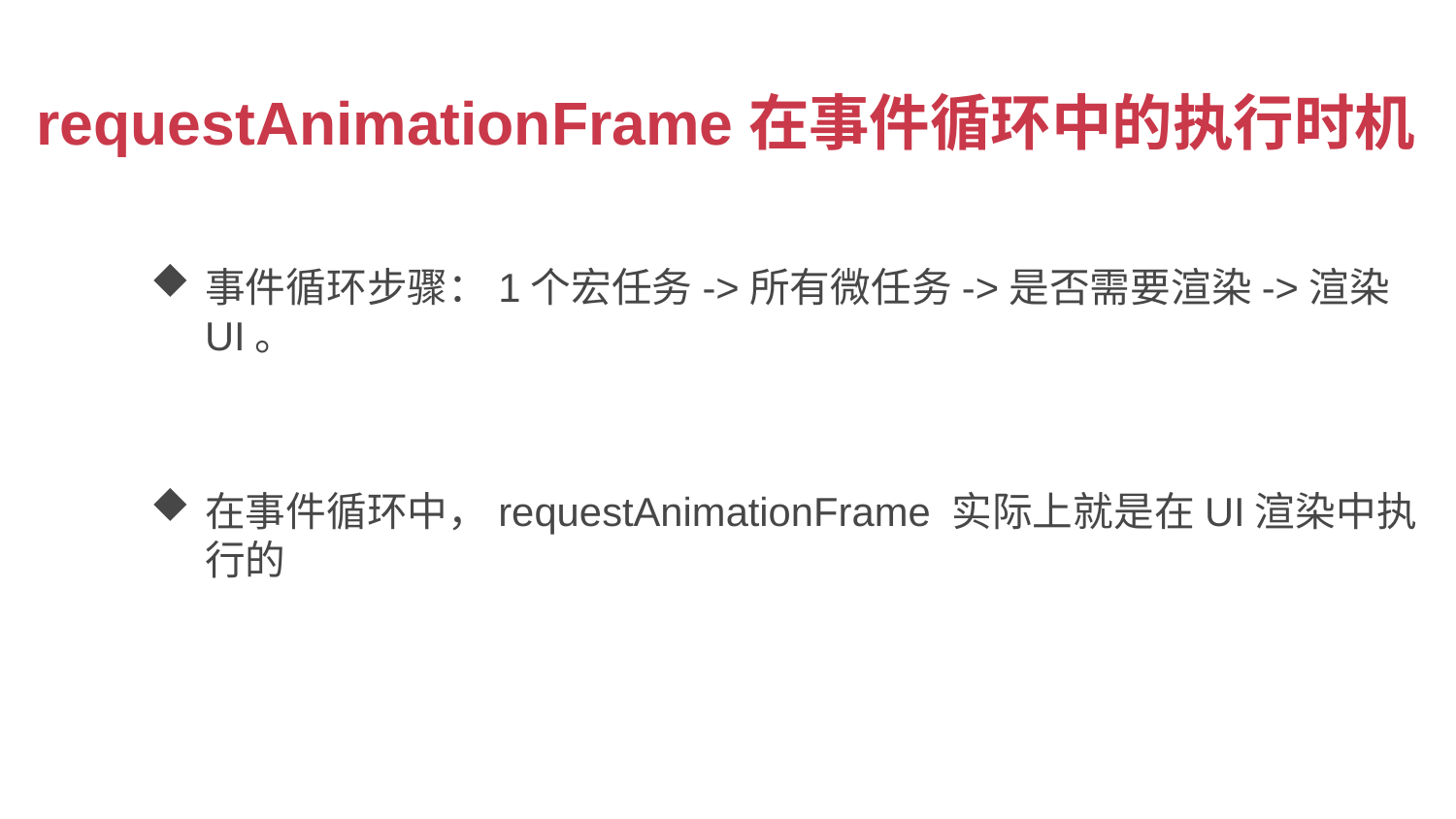

requestAnimationFrame在事件循环中的执行时机
事件循环步骤：1个宏任务->所有微任务->是否需要渲染->渲染UI。
在事件循环中，requestAnimationFrame 实际上就是在UI渲染中执行的